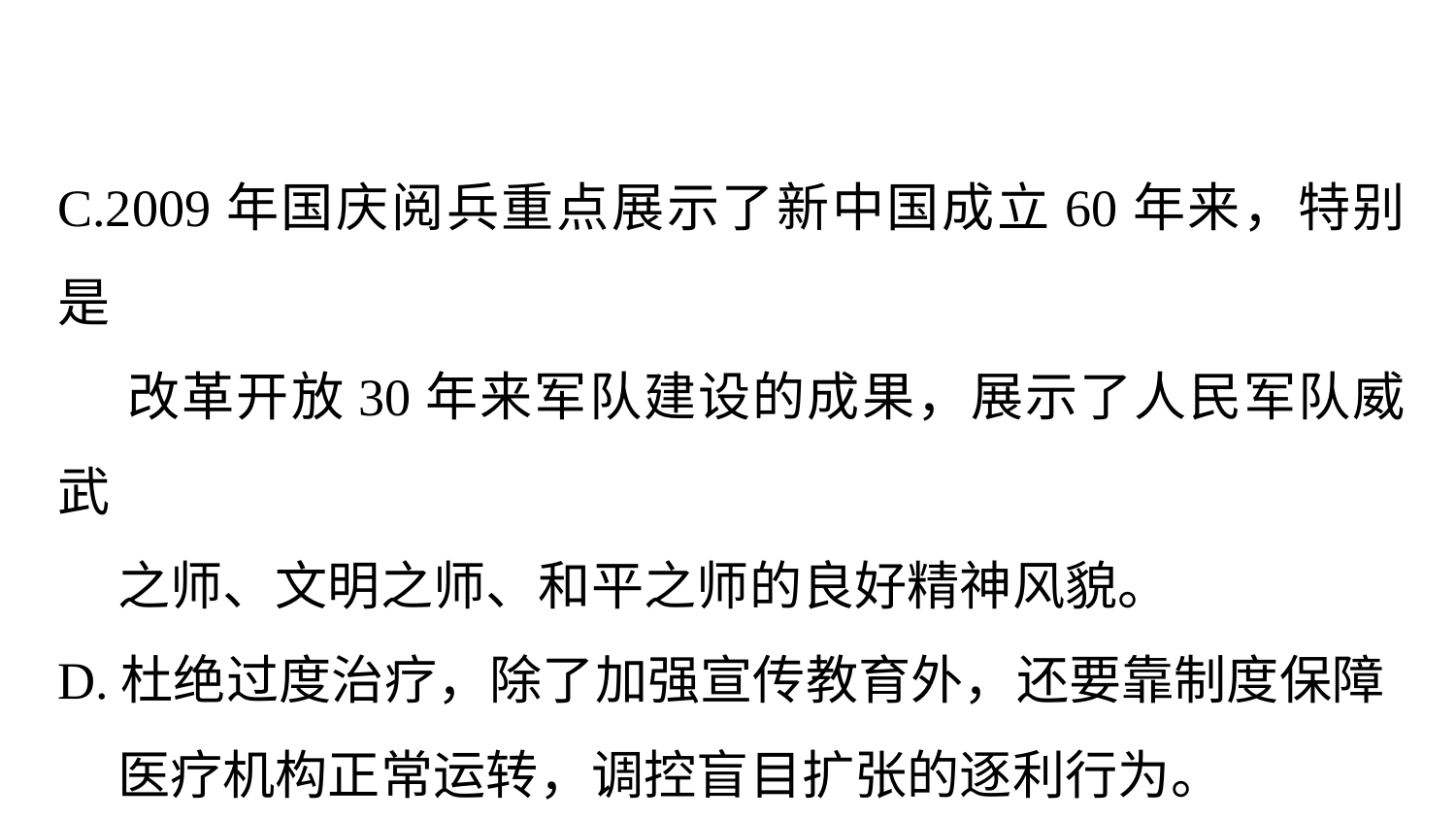

C.2009年国庆阅兵重点展示了新中国成立60年来，特别是
    改革开放30年来军队建设的成果，展示了人民军队威武
    之师、文明之师、和平之师的良好精神风貌。
D.杜绝过度治疗，除了加强宣传教育外，还要靠制度保障
    医疗机构正常运转，调控盲目扩张的逐利行为。